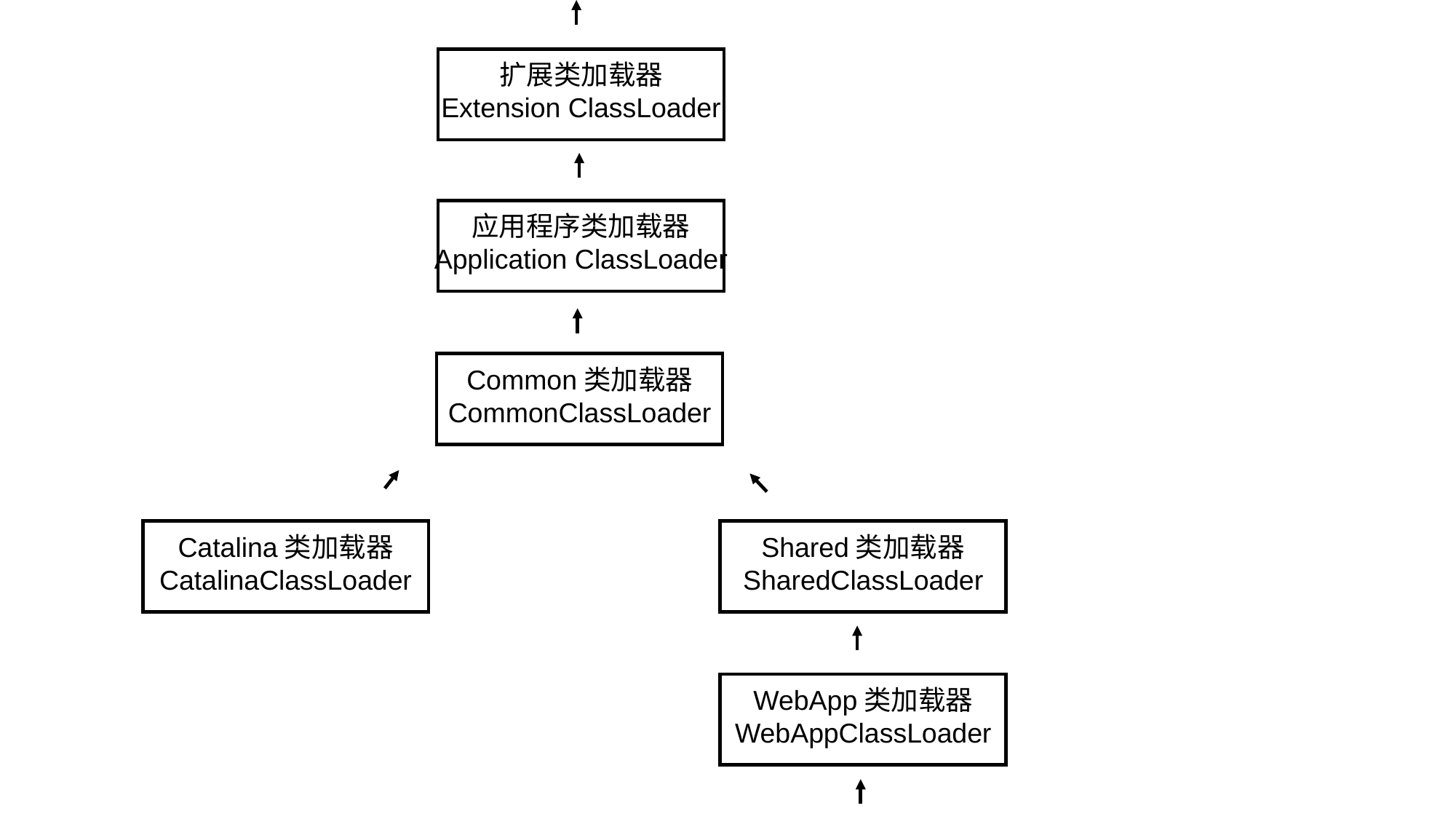

启动类加载器
Bootstrap ClassLoader

扩展类加载器
Extension ClassLoader

应用程序类加载器
Application ClassLoader

Common类加载器
CommonClassLoader

Catalina类加载器
CatalinaClassLoader
Shared类加载器
SharedClassLoader

WebApp类加载器
WebAppClassLoader

Jsp类加载器
JasperLoader